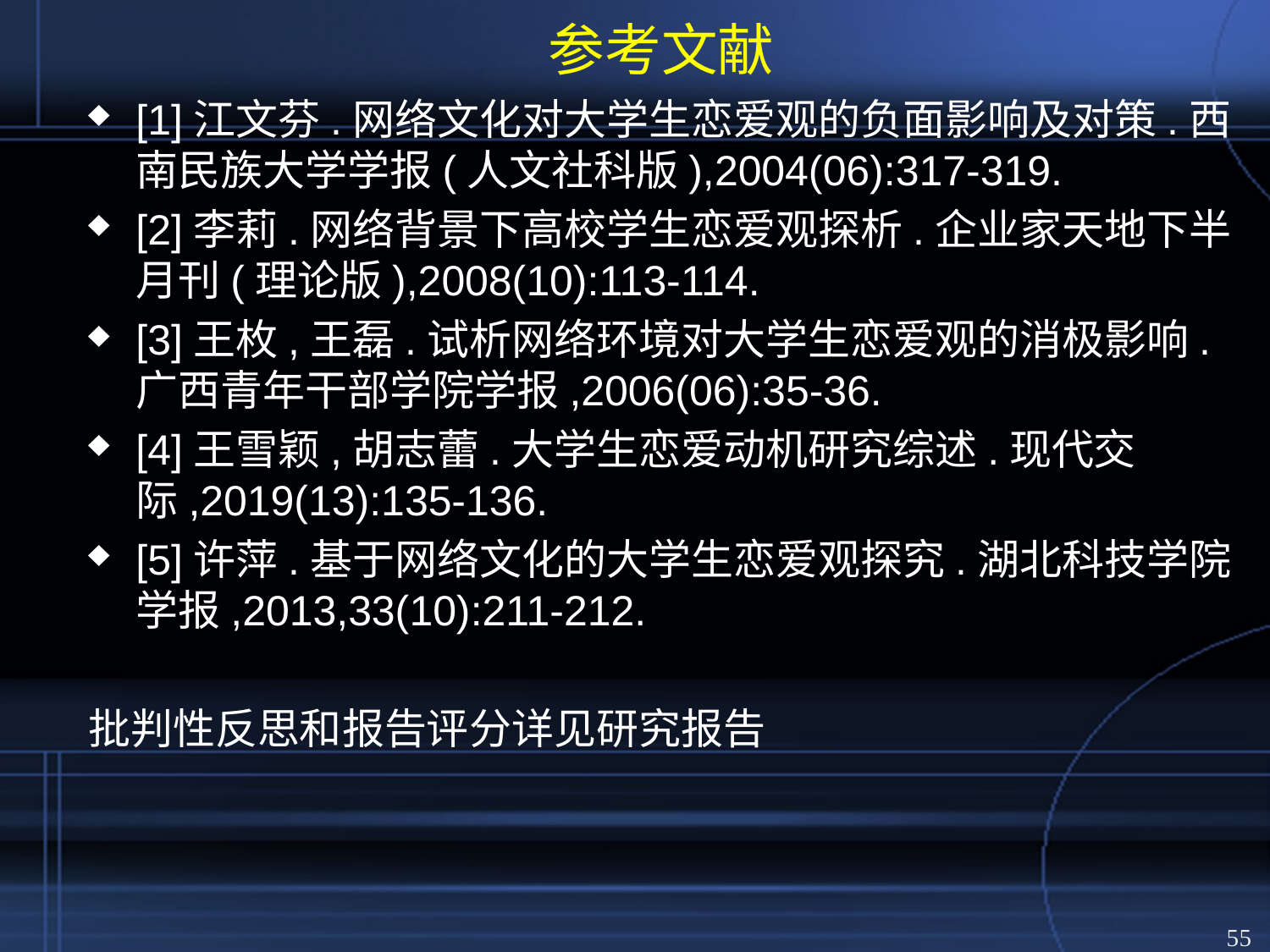

# 参考文献
[1]江文芬.网络文化对大学生恋爱观的负面影响及对策.西南民族大学学报(人文社科版),2004(06):317-319.
[2]李莉.网络背景下高校学生恋爱观探析.企业家天地下半月刊(理论版),2008(10):113-114.
[3]王枚,王磊.试析网络环境对大学生恋爱观的消极影响.广西青年干部学院学报,2006(06):35-36.
[4]王雪颖,胡志蕾.大学生恋爱动机研究综述.现代交际,2019(13):135-136.
[5]许萍.基于网络文化的大学生恋爱观探究.湖北科技学院学报,2013,33(10):211-212.

批判性反思和报告评分详见研究报告

55